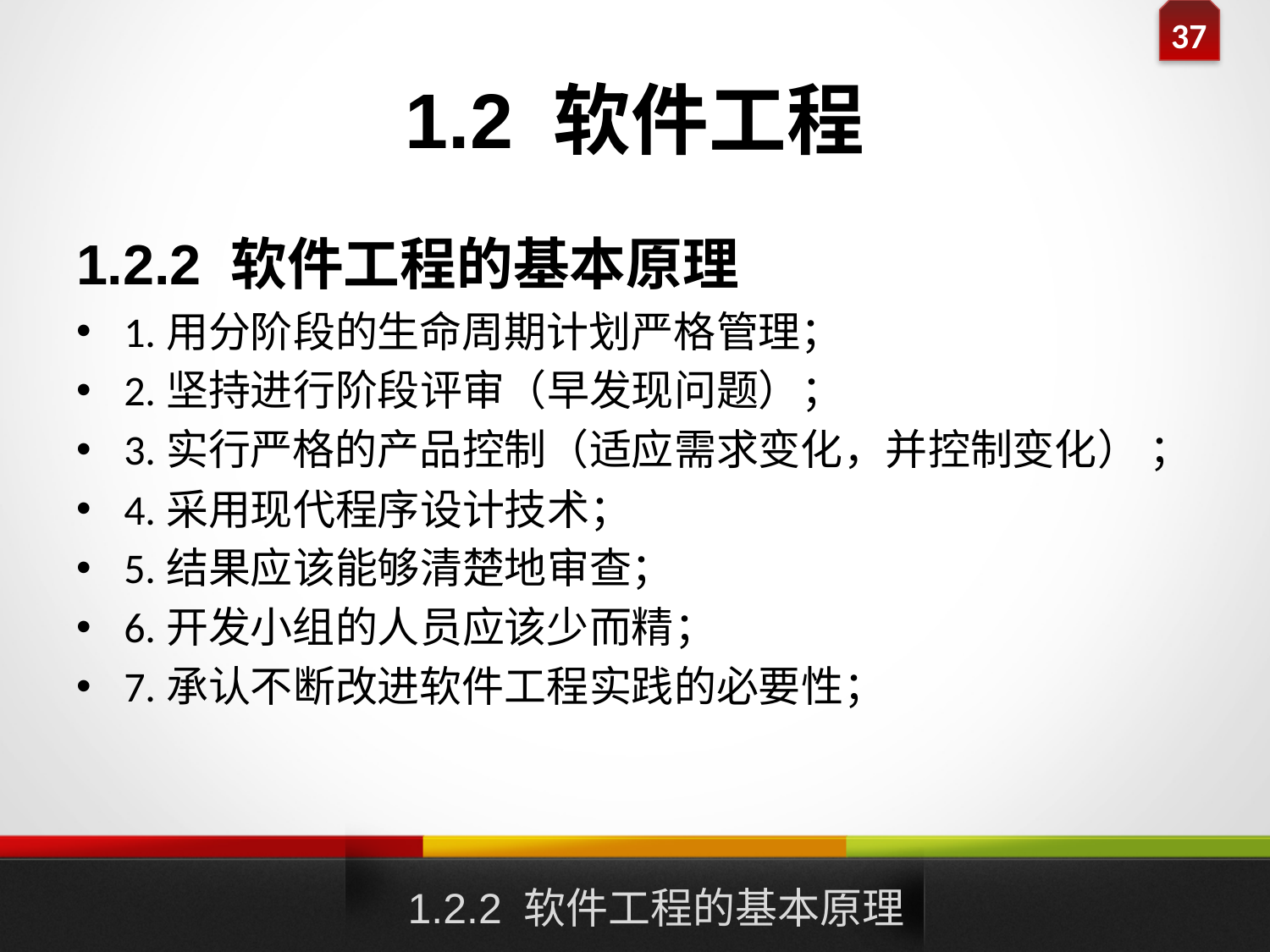

# 1.2 软件工程
1.2.2 软件工程的基本原理
1.用分阶段的生命周期计划严格管理；
2.坚持进行阶段评审（早发现问题）；
3.实行严格的产品控制（适应需求变化，并控制变化） ；
4.采用现代程序设计技术；
5.结果应该能够清楚地审查；
6.开发小组的人员应该少而精；
7.承认不断改进软件工程实践的必要性；

1.2.2 软件工程的基本原理